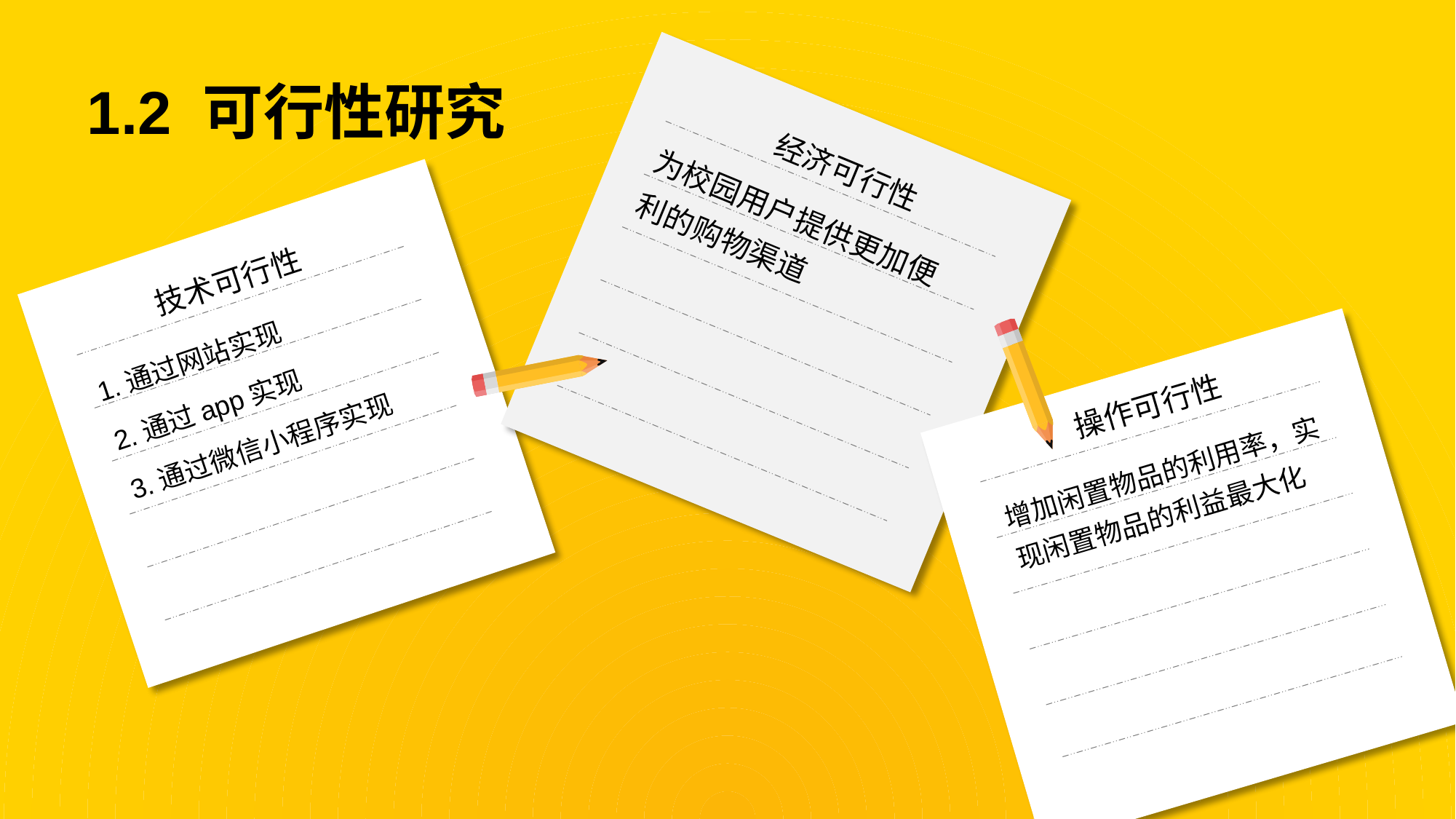

1.2 可行性研究

经济可行性
为校园用户提供更加便利的购物渠道

技术可行性

1.通过网站实现
2.通过app实现
3.通过微信小程序实现

操作可行性
增加闲置物品的利用率，实现闲置物品的利益最大化